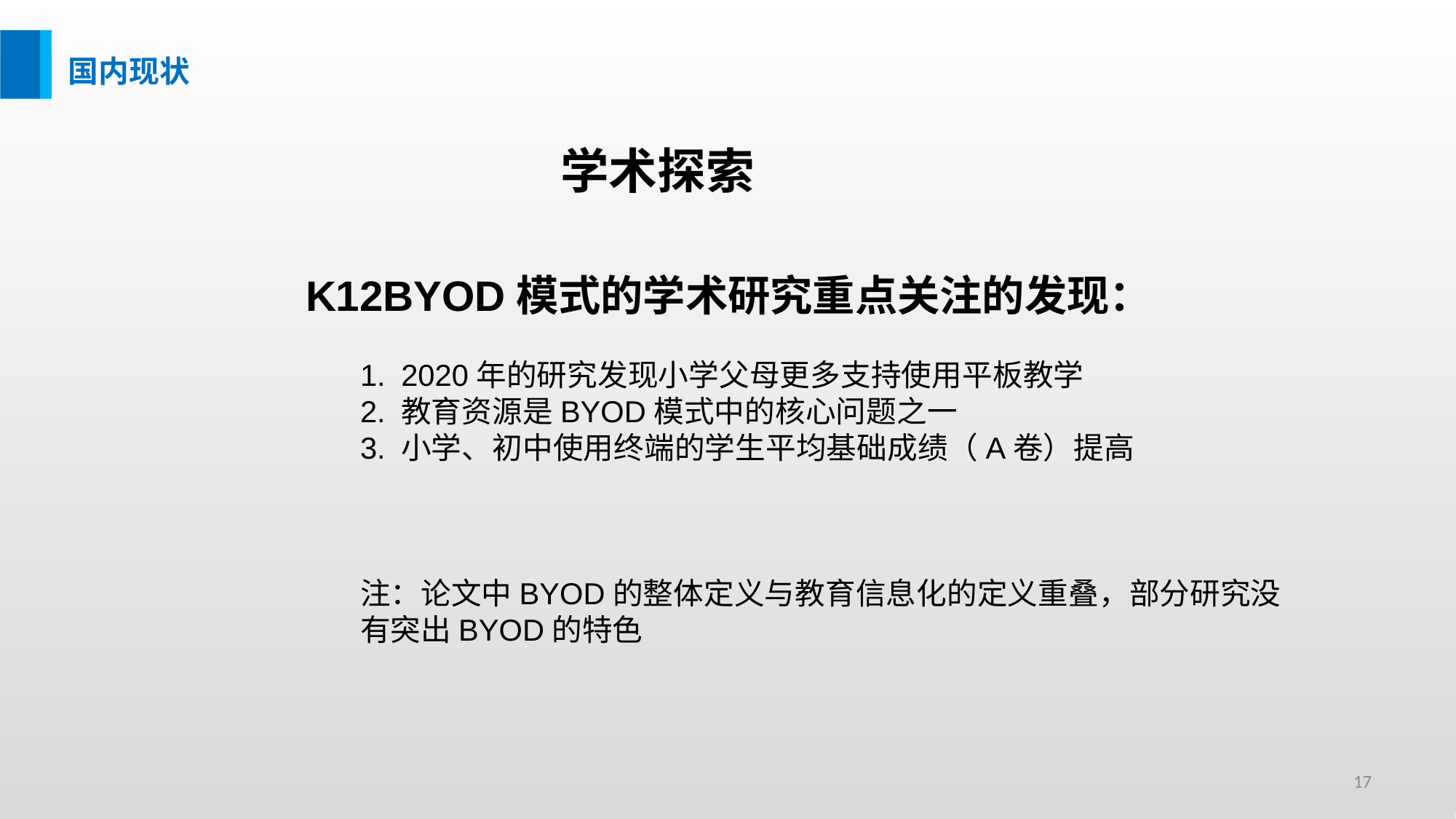

国内现状
学术探索
K12BYOD模式的学术研究重点关注的发现：

2020年的研究发现小学父母更多支持使用平板教学
教育资源是BYOD模式中的核心问题之一
小学、初中使用终端的学生平均基础成绩（A卷）提高

注：论文中BYOD的整体定义与教育信息化的定义重叠，部分研究没有突出BYOD的特色

17